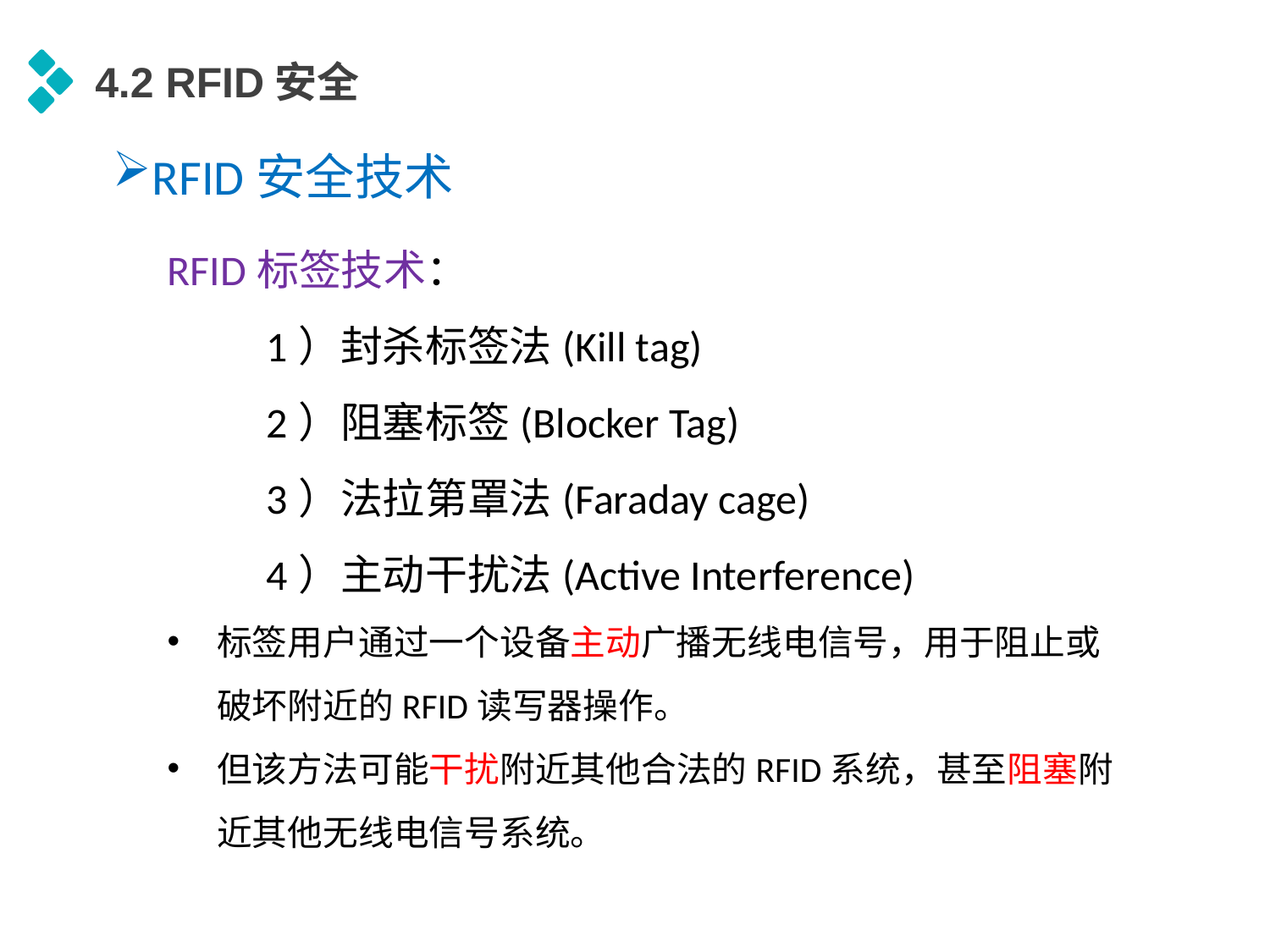

4.2 RFID安全

RFID安全技术
RFID标签技术：
1）封杀标签法(Kill tag)
2）阻塞标签(Blocker Tag)
3）法拉第罩法(Faraday cage)
4）主动干扰法(Active Interference)
标签用户通过一个设备主动广播无线电信号，用于阻止或破坏附近的RFID读写器操作。
但该方法可能干扰附近其他合法的RFID系统，甚至阻塞附近其他无线电信号系统。